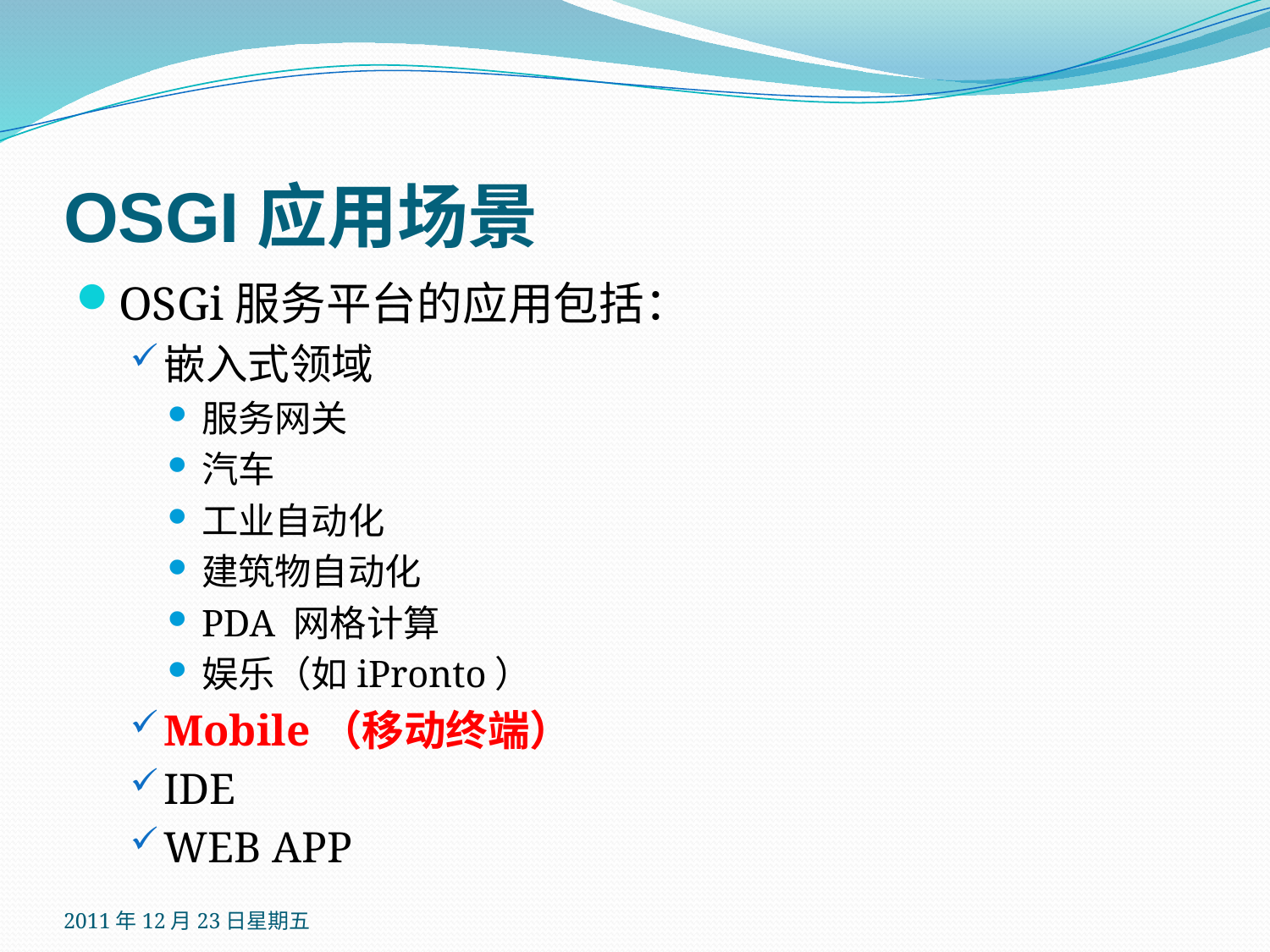

# OSGI应用场景
OSGi服务平台的应用包括：
嵌入式领域
服务网关
汽车
工业自动化
建筑物自动化
PDA 网格计算
娱乐（如iPronto）
Mobile（移动终端）
IDE
WEB APP
2011年12月23日星期五